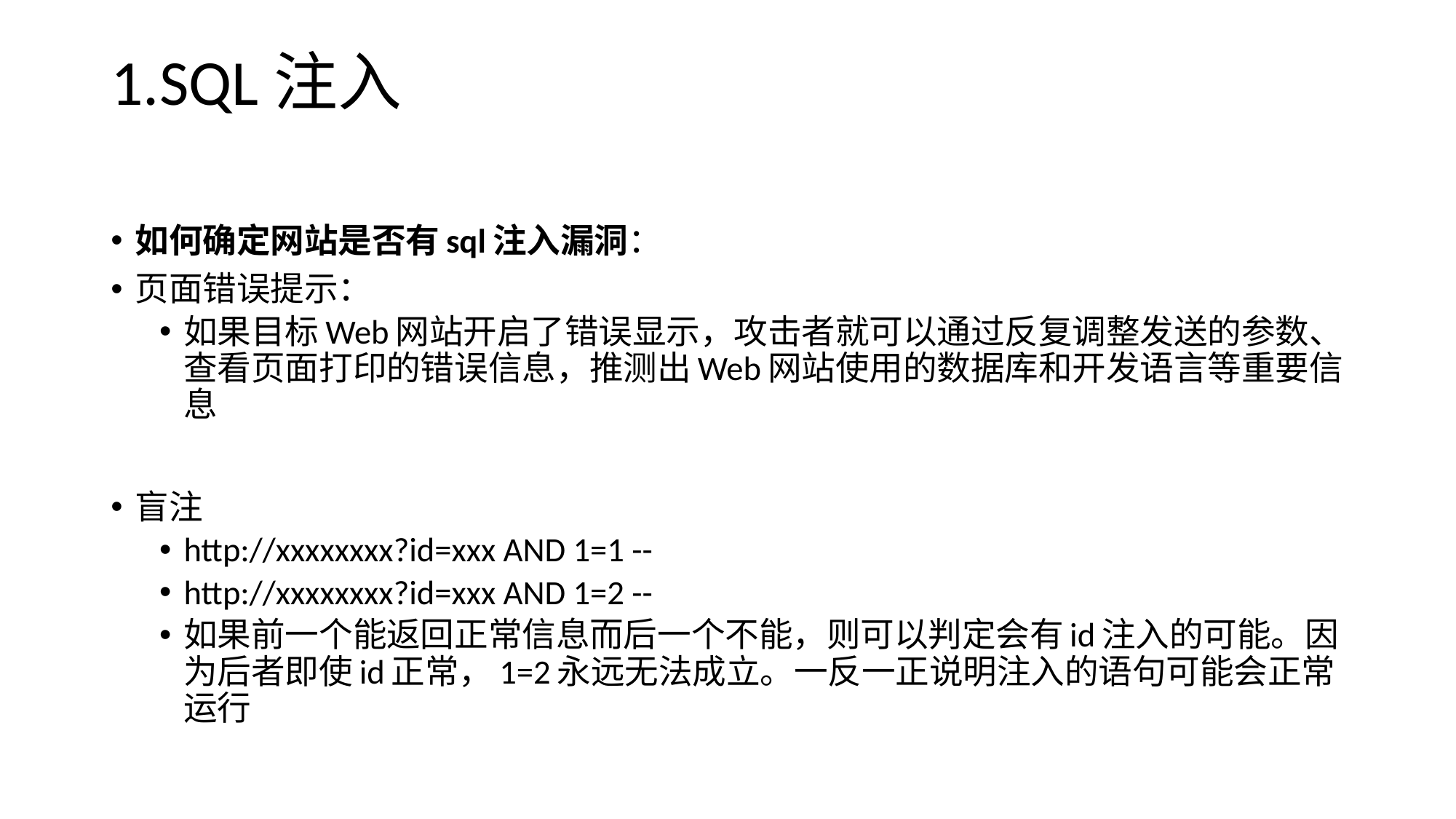

# 1.SQL注入
如何确定网站是否有sql注入漏洞：
页面错误提示：
如果目标Web网站开启了错误显示，攻击者就可以通过反复调整发送的参数、查看页面打印的错误信息，推测出Web网站使用的数据库和开发语言等重要信息

盲注
http://xxxxxxxx?id=xxx AND 1=1 --
http://xxxxxxxx?id=xxx AND 1=2 --
如果前一个能返回正常信息而后一个不能，则可以判定会有id注入的可能。因为后者即使id正常，1=2永远无法成立。一反一正说明注入的语句可能会正常运行